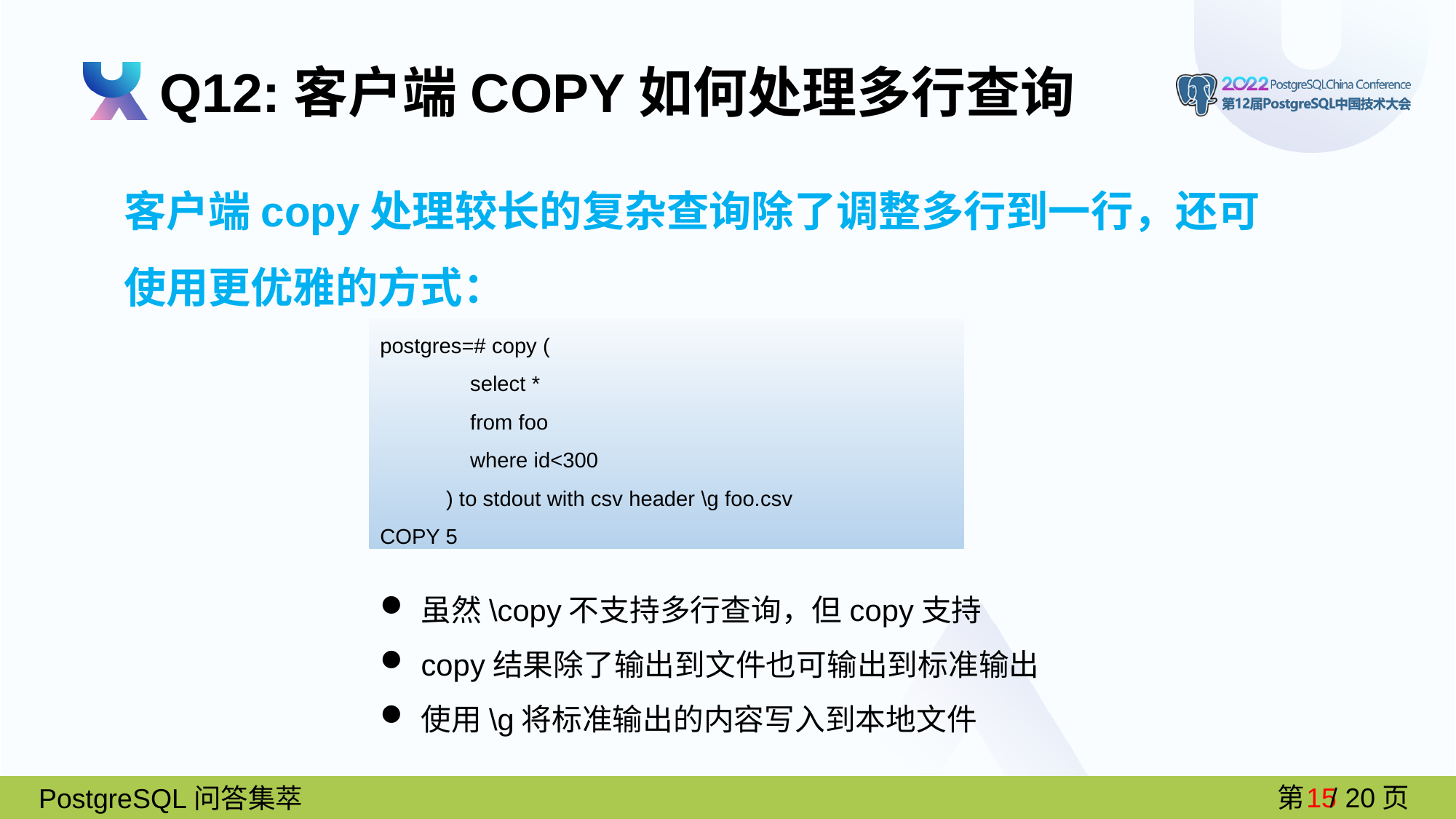

Q12:客户端COPY如何处理多行查询
客户端copy处理较长的复杂查询除了调整多行到一行，还可使用更优雅的方式：
postgres=# copy (
               select *
               from foo
               where id<300
           ) to stdout with csv header \g foo.csv
COPY 5
虽然\copy不支持多行查询，但copy支持
copy结果除了输出到文件也可输出到标准输出
使用\g将标准输出的内容写入到本地文件